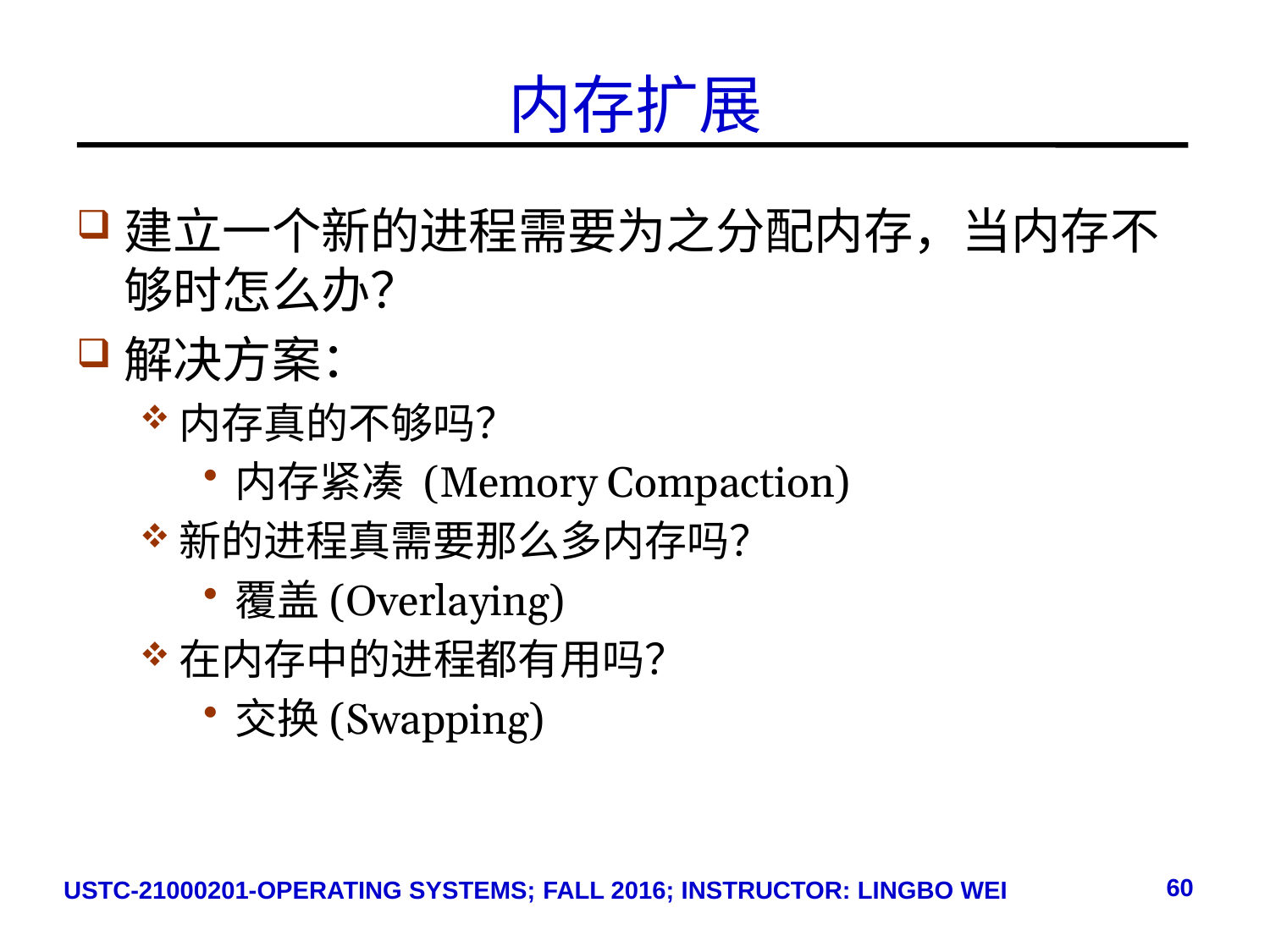

# 内存扩展
建立一个新的进程需要为之分配内存，当内存不够时怎么办？
解决方案：
内存真的不够吗？
内存紧凑 (Memory Compaction)
新的进程真需要那么多内存吗？
覆盖(Overlaying)
在内存中的进程都有用吗？
交换(Swapping)
60
USTC-21000201-OPERATING SYSTEMS; FALL 2016; INSTRUCTOR: LINGBO WEI